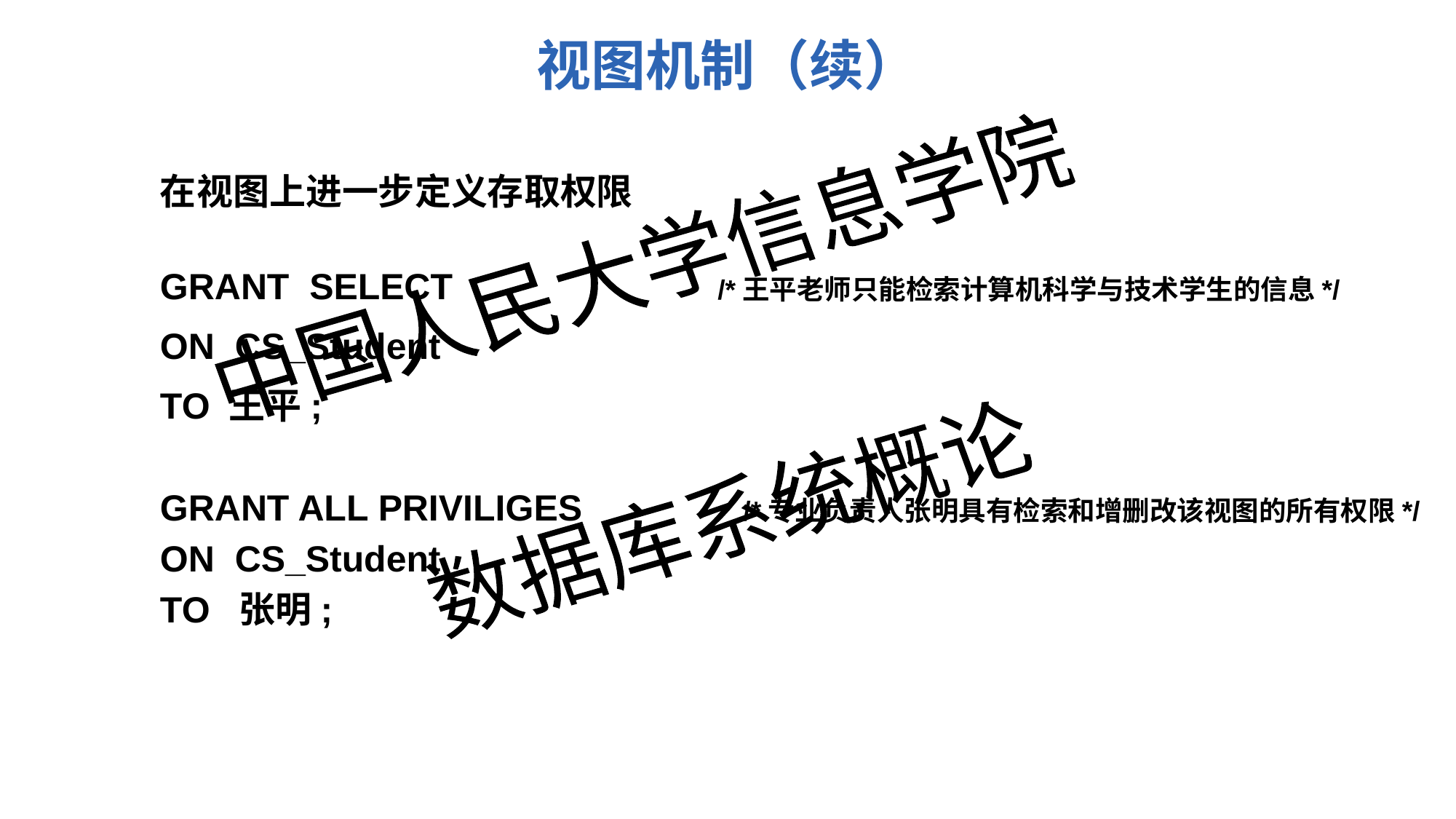

视图机制（续）
在视图上进一步定义存取权限
GRANT  SELECT                          /*王平老师只能检索计算机科学与技术学生的信息*/
ON  CS_Student
TO 王平;

GRANT ALL PRIVILIGES 		 /*专业负责人张明具有检索和增删改该视图的所有权限*/
ON  CS_Student
TO  张明;